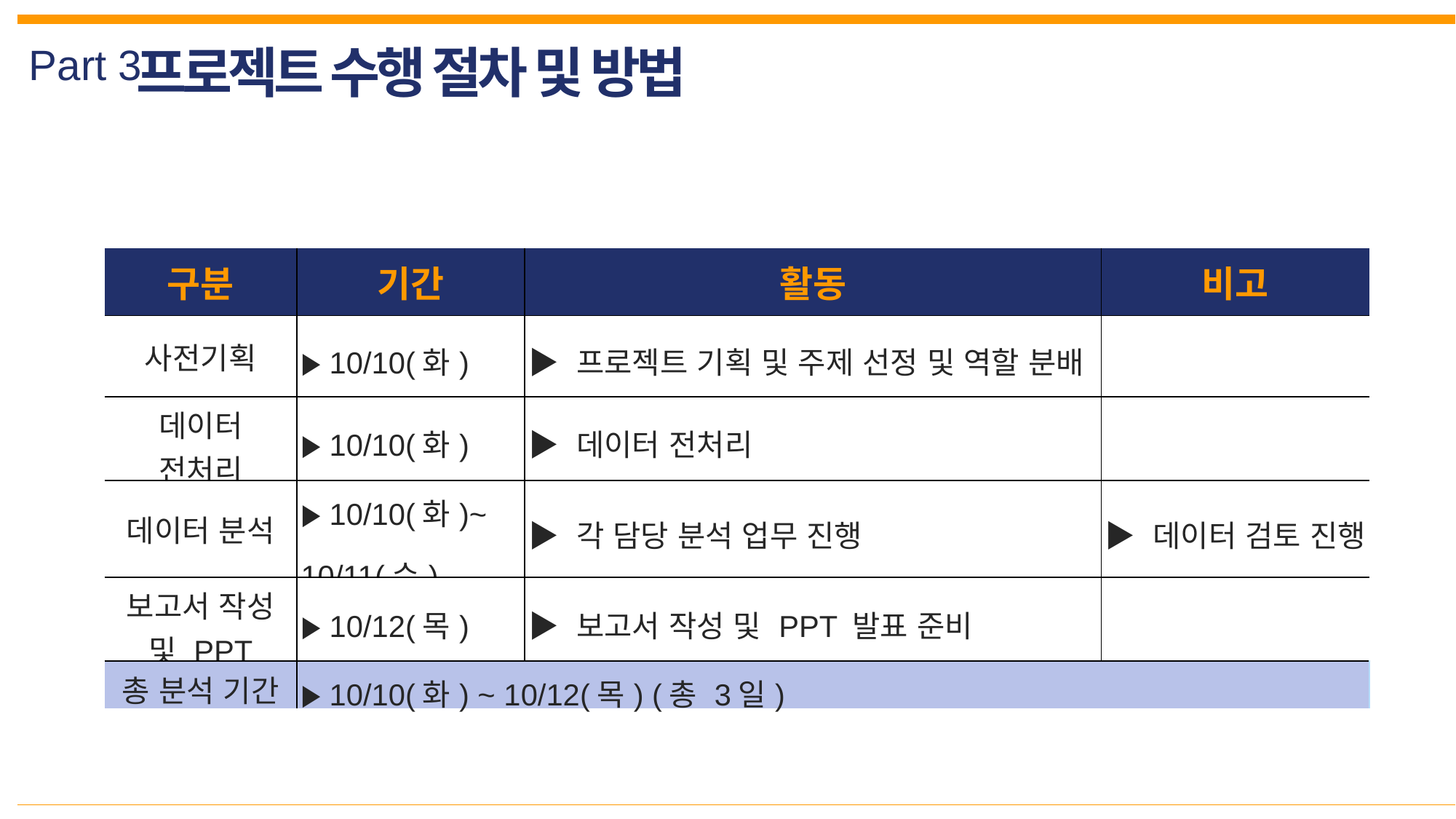

Part 3
프로젝트 수행 절차 및 방법
| 구분 | 기간 | 활동 | 비고 |
| --- | --- | --- | --- |
| 사전기획 | ▶ 10/10(화) | ▶ 프로젝트 기획 및 주제 선정 및 역할 분배 |  |
| 데이터 전처리 | ▶ 10/10(화) | ▶ 데이터 전처리 |  |
| 데이터 분석 | ▶ 10/10(화)~ 10/11(수) | ▶ 각 담당 분석 업무 진행 | ▶ 데이터 검토 진행 |
| 보고서 작성 및 PPT | ▶ 10/12(목) | ▶ 보고서 작성 및 PPT 발표 준비 |  |
| 총 분석 기간 | ▶ 10/10(화) ~ 10/12(목) (총 3일) |  |  |